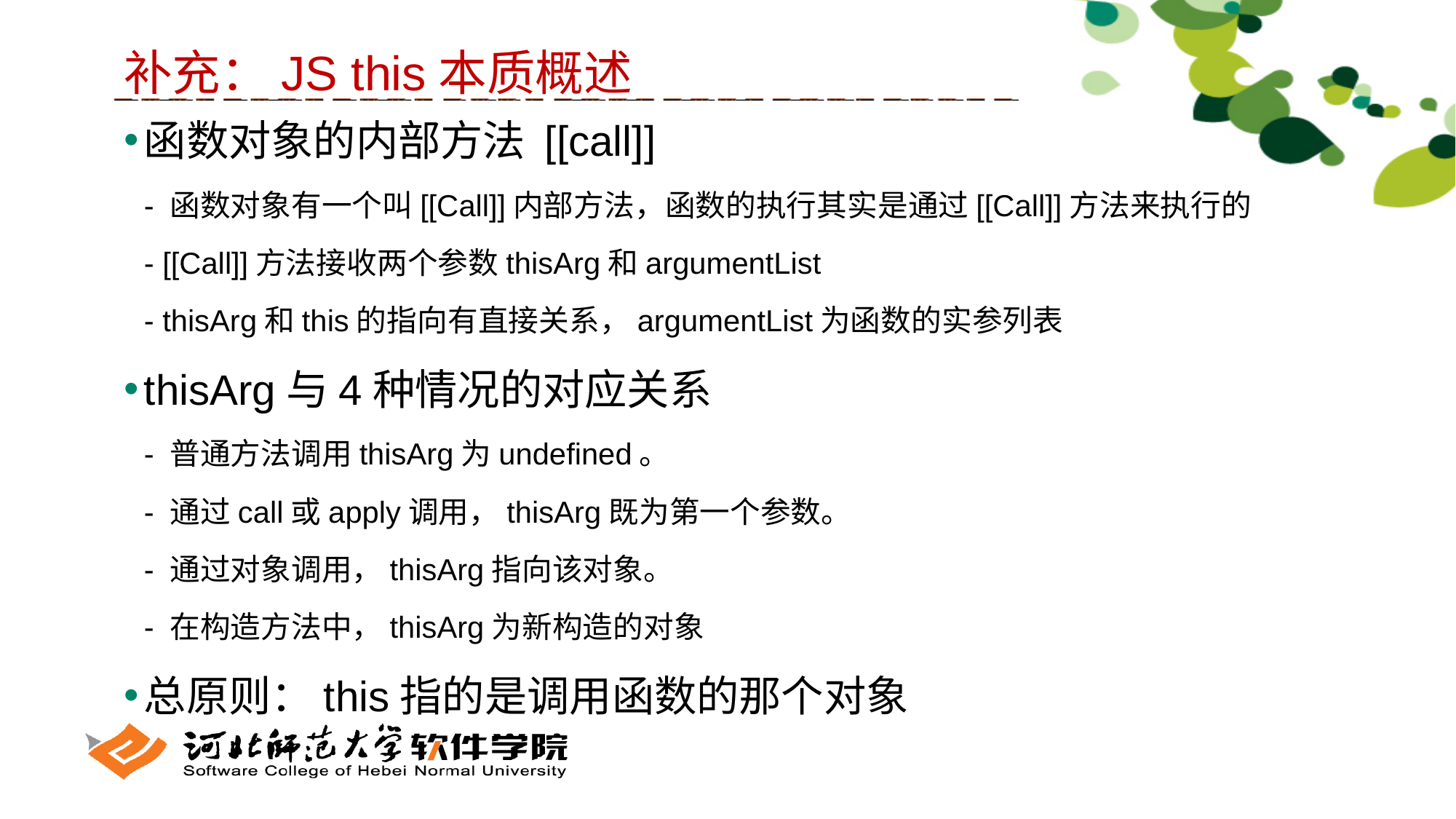

补充：JS this本质概述
函数对象的内部方法 [[call]]
- 函数对象有一个叫[[Call]]内部方法，函数的执行其实是通过[[Call]]方法来执行的
- [[Call]]方法接收两个参数thisArg和argumentList
- thisArg和this的指向有直接关系，argumentList为函数的实参列表
thisArg与4种情况的对应关系
- 普通方法调用thisArg为undefined。
- 通过call或apply调用，thisArg既为第一个参数。
- 通过对象调用，thisArg指向该对象。
- 在构造方法中，thisArg为新构造的对象
总原则：this指的是调用函数的那个对象